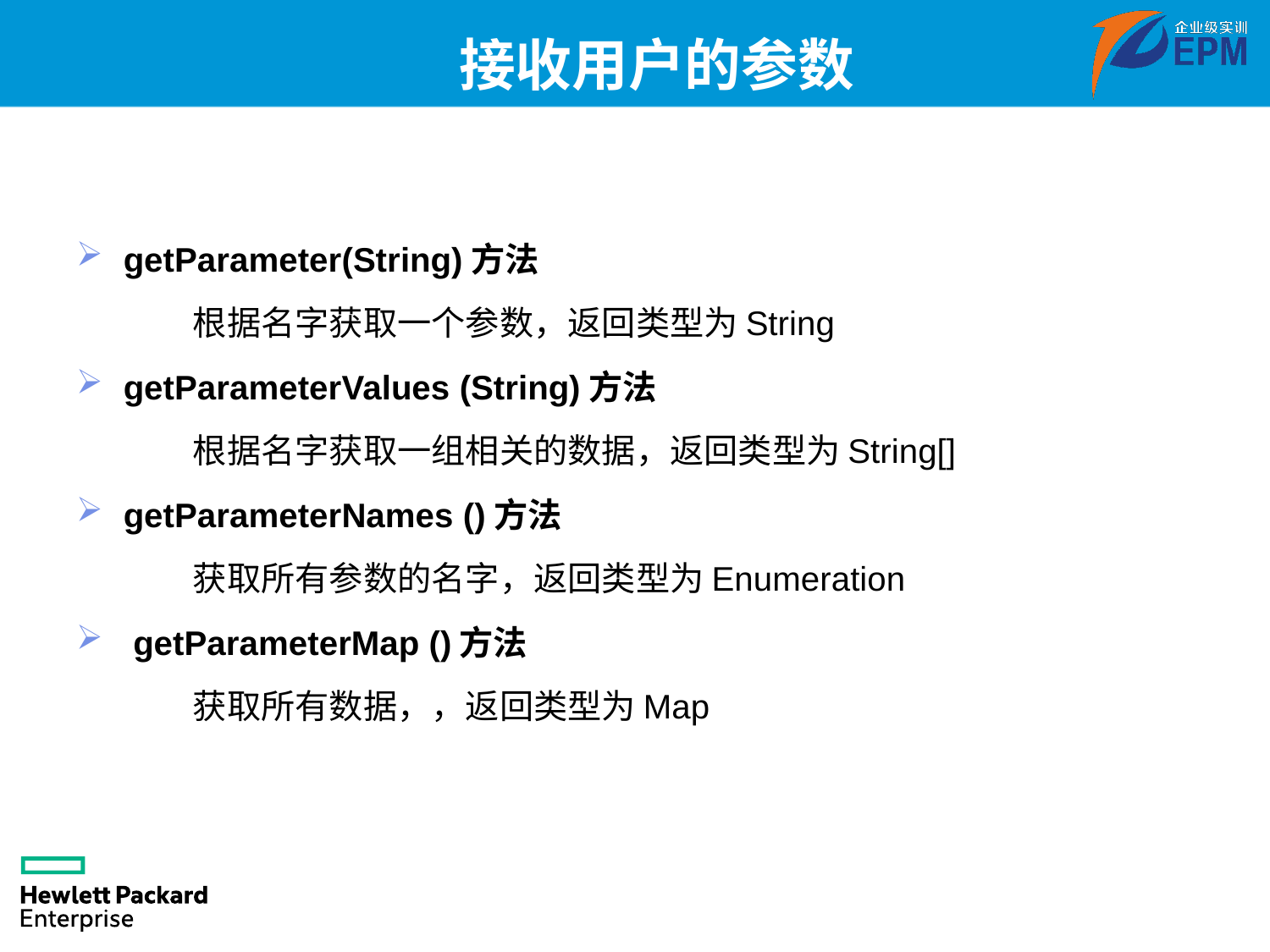

# 接收用户的参数
getParameter(String)方法
	根据名字获取一个参数，返回类型为String
getParameterValues (String)方法
	根据名字获取一组相关的数据，返回类型为String[]
getParameterNames ()方法
	获取所有参数的名字，返回类型为Enumeration
 getParameterMap ()方法
	获取所有数据，，返回类型为Map